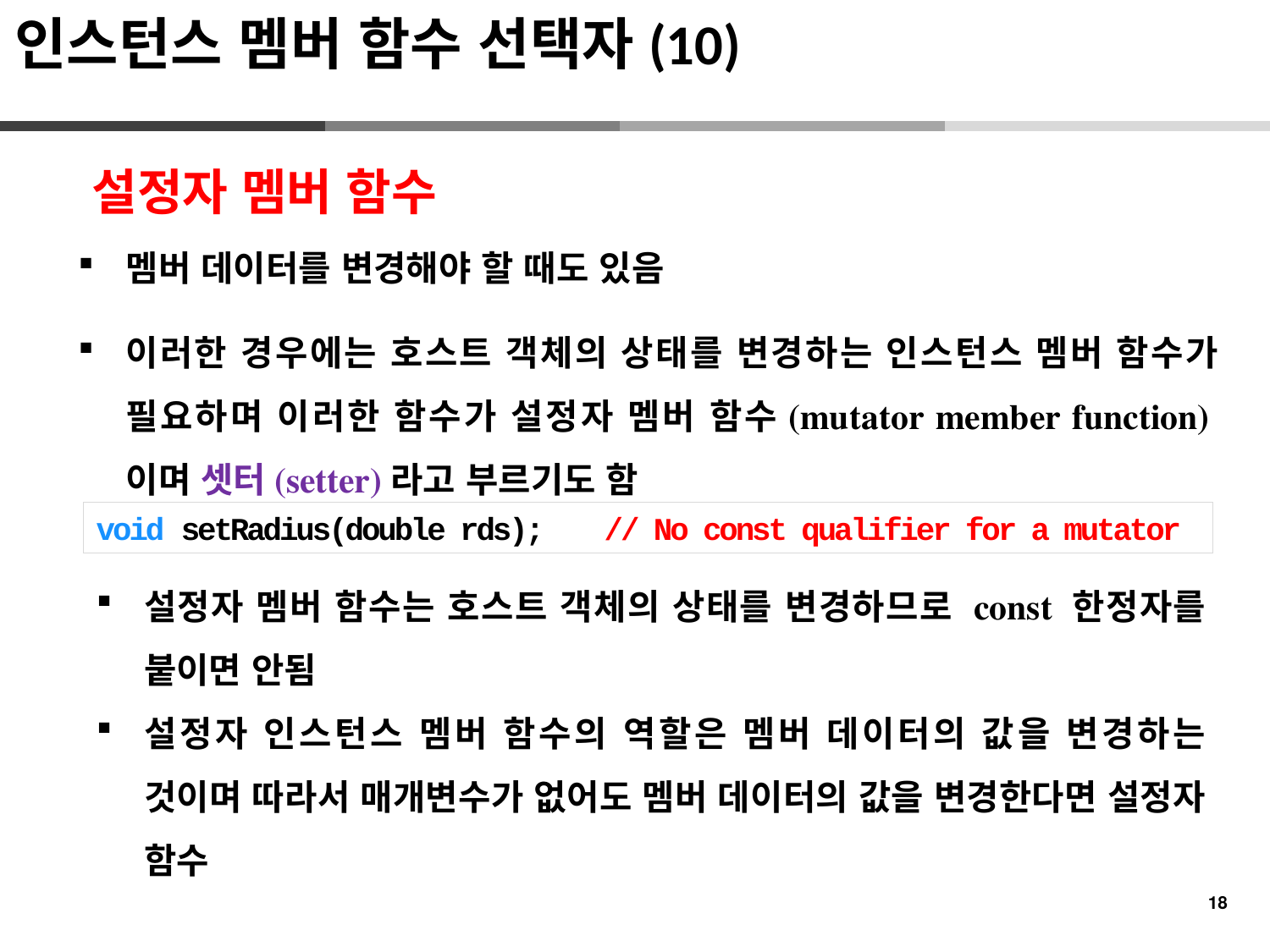

인스턴스 멤버 함수 선택자(10)
설정자 멤버 함수
멤버 데이터를 변경해야 할 때도 있음
이러한 경우에는 호스트 객체의 상태를 변경하는 인스턴스 멤버 함수가 필요하며 이러한 함수가 설정자 멤버 함수(mutator member function)이며 셋터(setter)라고 부르기도 함
void setRadius(double rds);	// No const qualifier for a mutator
설정자 멤버 함수는 호스트 객체의 상태를 변경하므로 const 한정자를 붙이면 안됨
설정자 인스턴스 멤버 함수의 역할은 멤버 데이터의 값을 변경하는 것이며 따라서 매개변수가 없어도 멤버 데이터의 값을 변경한다면 설정자 함수